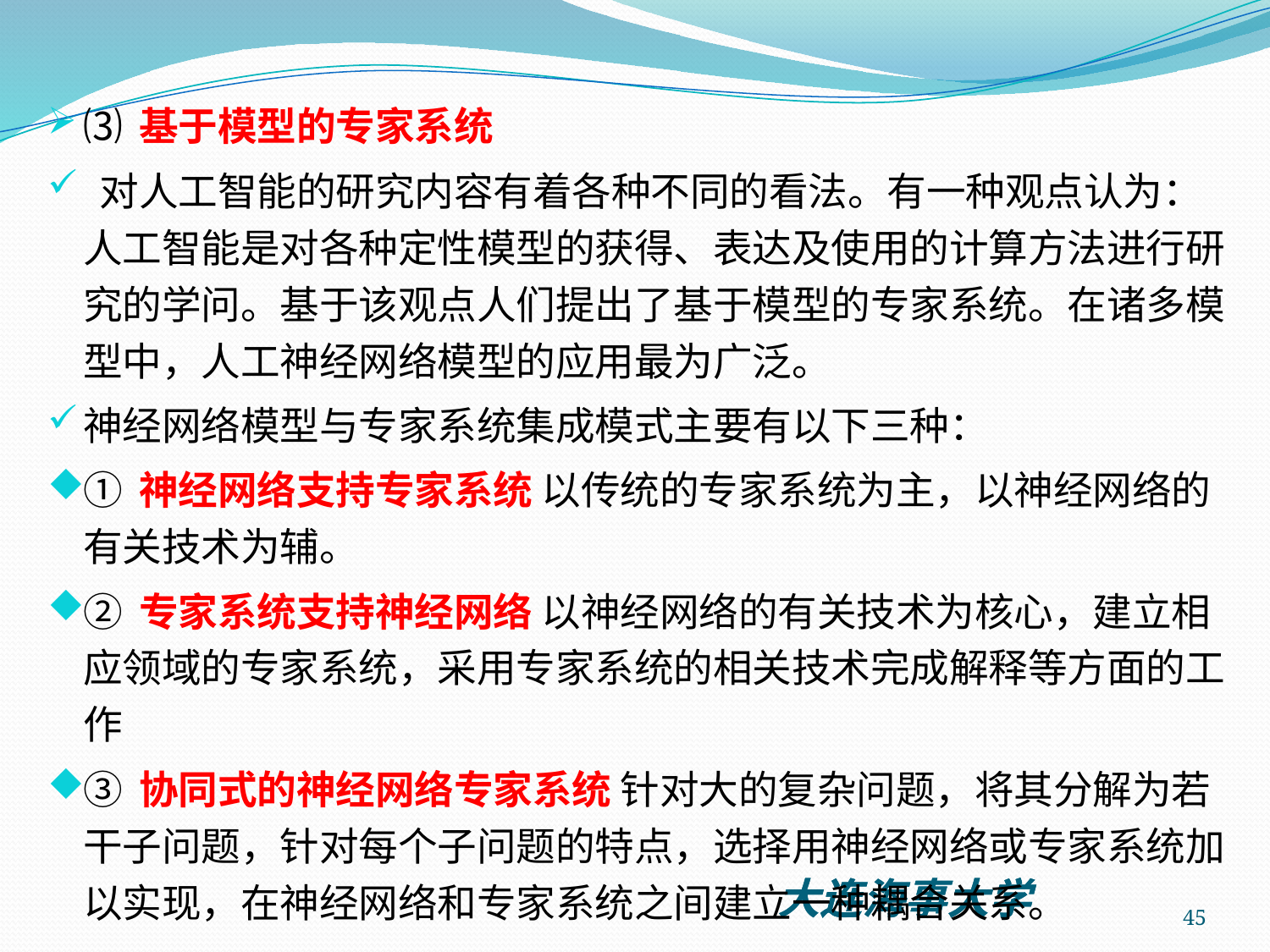

⑶ 基于模型的专家系统
 对人工智能的研究内容有着各种不同的看法。有一种观点认为：人工智能是对各种定性模型的获得、表达及使用的计算方法进行研究的学问。基于该观点人们提出了基于模型的专家系统。在诸多模型中，人工神经网络模型的应用最为广泛。
神经网络模型与专家系统集成模式主要有以下三种：
① 神经网络支持专家系统 以传统的专家系统为主，以神经网络的有关技术为辅。
② 专家系统支持神经网络 以神经网络的有关技术为核心，建立相应领域的专家系统，采用专家系统的相关技术完成解释等方面的工作
③ 协同式的神经网络专家系统 针对大的复杂问题，将其分解为若干子问题，针对每个子问题的特点，选择用神经网络或专家系统加以实现，在神经网络和专家系统之间建立一种耦合关系。

45